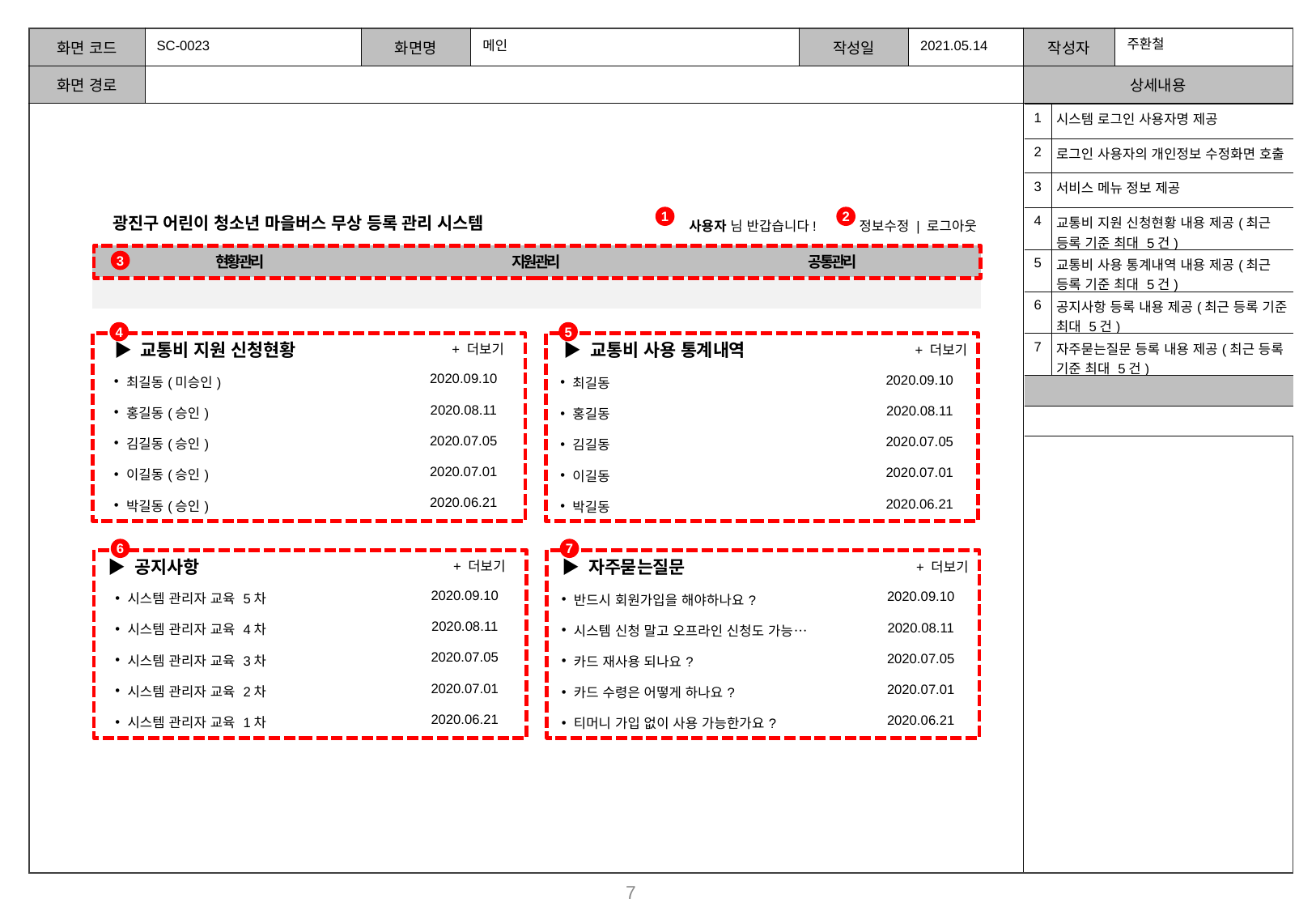

주환철
SC-0023
메인
2021.05.14
| 1 | 시스템 로그인 사용자명 제공 |
| --- | --- |
| 2 | 로그인 사용자의 개인정보 수정화면 호출 |
| 3 | 서비스 메뉴 정보 제공 |
| 4 | 교통비 지원 신청현황 내용 제공(최근 등록 기준 최대 5건) |
| 5 | 교통비 사용 통계내역 내용 제공(최근 등록 기준 최대 5건) |
| 6 | 공지사항 등록 내용 제공(최근 등록 기준 최대 5건) |
| 7 | 자주묻는질문 등록 내용 제공(최근 등록 기준 최대 5건) |
|  |  |
|  |  |
1
2
광진구 어린이 청소년 마을버스 무상 등록 관리 시스템
사용자 님 반갑습니다!
정보수정 | 로그아웃
| 현황관리 | 지원관리 | 자원관리 | 공통관리 | 공통관리 |
| --- | --- | --- | --- | --- |
|  |  |  |  |  |

3
4
5

▶ 교통비 지원 신청현황
▶ 교통비 사용 통계내역

+ 더보기
+ 더보기
| 최길동(미승인) | 2020.09.10 |
| --- | --- |
| 홍길동(승인) | 2020.08.11 |
| 김길동(승인) | 2020.07.05 |
| 이길동(승인) | 2020.07.01 |
| 박길동(승인) | 2020.06.21 |
| 최길동 | 2020.09.10 |
| --- | --- |
| 홍길동 | 2020.08.11 |
| 김길동 | 2020.07.05 |
| 이길동 | 2020.07.01 |
| 박길동 | 2020.06.21 |
6
7
▶ 공지사항

▶ 자주묻는질문

+ 더보기
+ 더보기
| 시스템 관리자 교육 5차 | 2020.09.10 |
| --- | --- |
| 시스템 관리자 교육 4차 | 2020.08.11 |
| 시스템 관리자 교육 3차 | 2020.07.05 |
| 시스템 관리자 교육 2차 | 2020.07.01 |
| 시스템 관리자 교육 1차 | 2020.06.21 |
| 반드시 회원가입을 해야하나요? | 2020.09.10 |
| --- | --- |
| 시스템 신청 말고 오프라인 신청도 가능… | 2020.08.11 |
| 카드 재사용 되나요? | 2020.07.05 |
| 카드 수령은 어떻게 하나요? | 2020.07.01 |
| 티머니 가입 없이 사용 가능한가요? | 2020.06.21 |